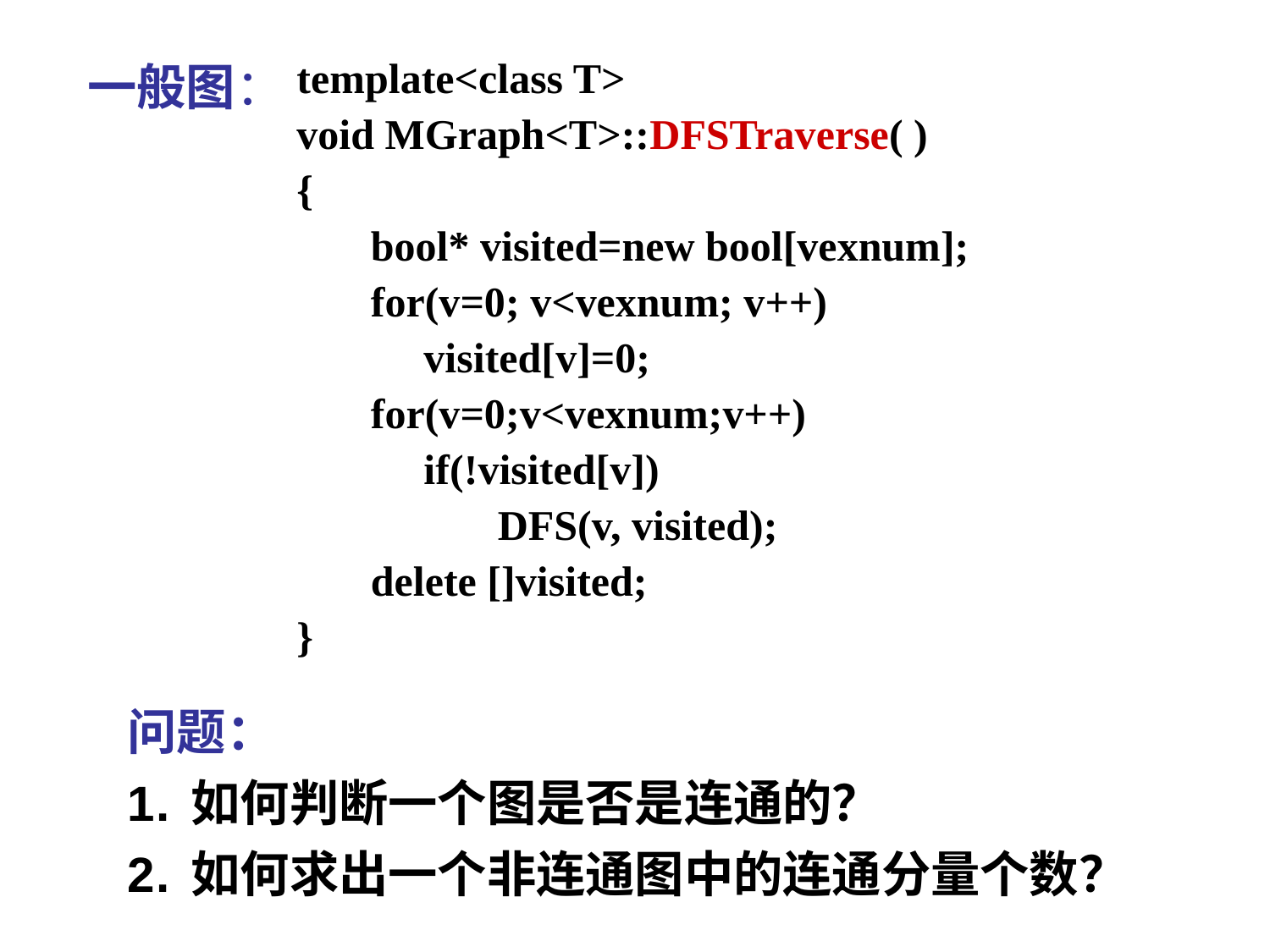

# 一般图：
template<class T>
void MGraph<T>::DFSTraverse( )
{
       bool* visited=new bool[vexnum];
       for(v=0; v<vexnum; v++)
	visited[v]=0;
       for(v=0;v<vexnum;v++)
	if(!visited[v])
                   DFS(v, visited);
       delete []visited;
}
问题：
如何判断一个图是否是连通的？
如何求出一个非连通图中的连通分量个数？